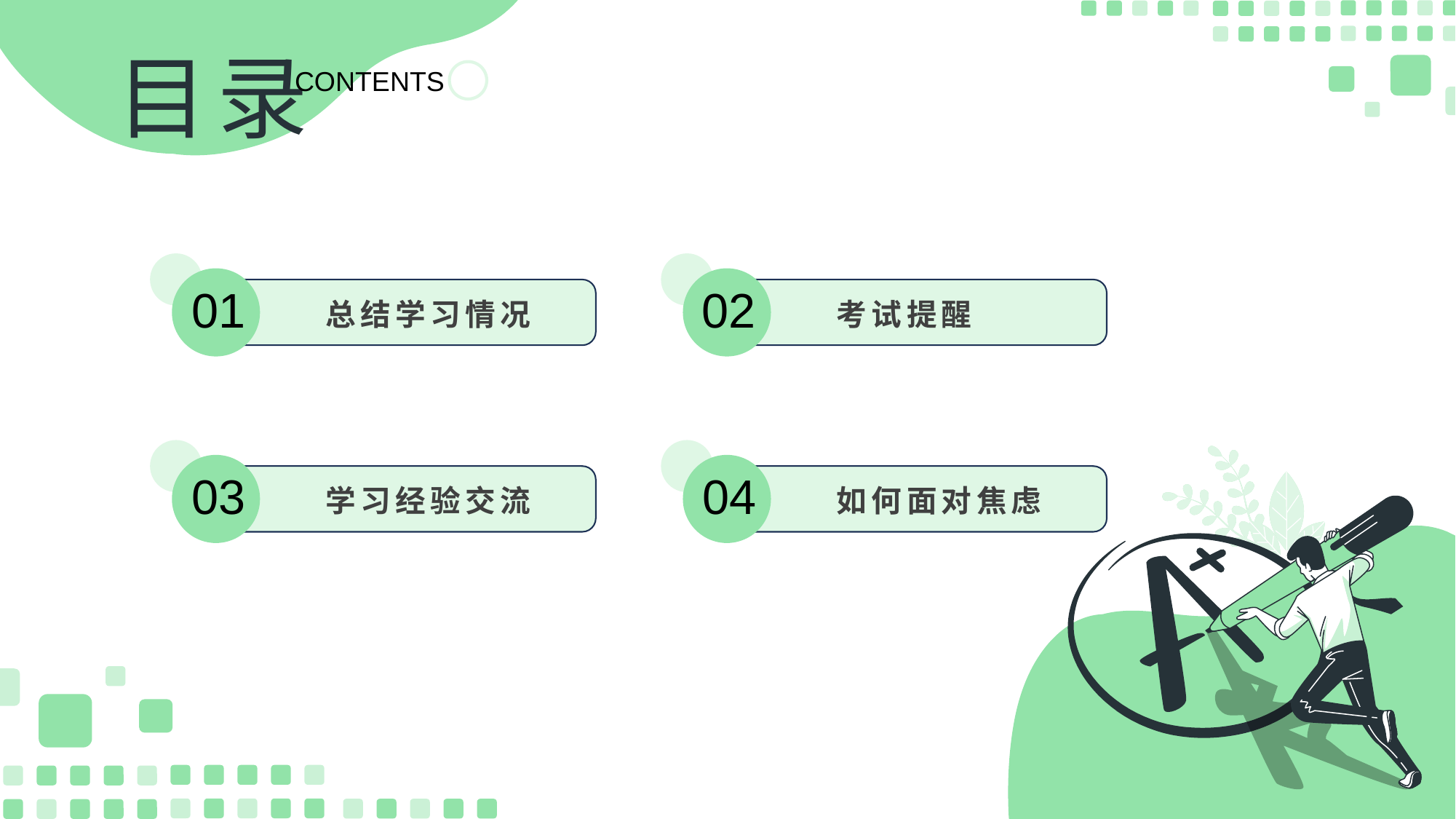

目录
CONTENTS

01

总结学习情况

02

考试提醒

03

学习经验交流

04

如何面对焦虑